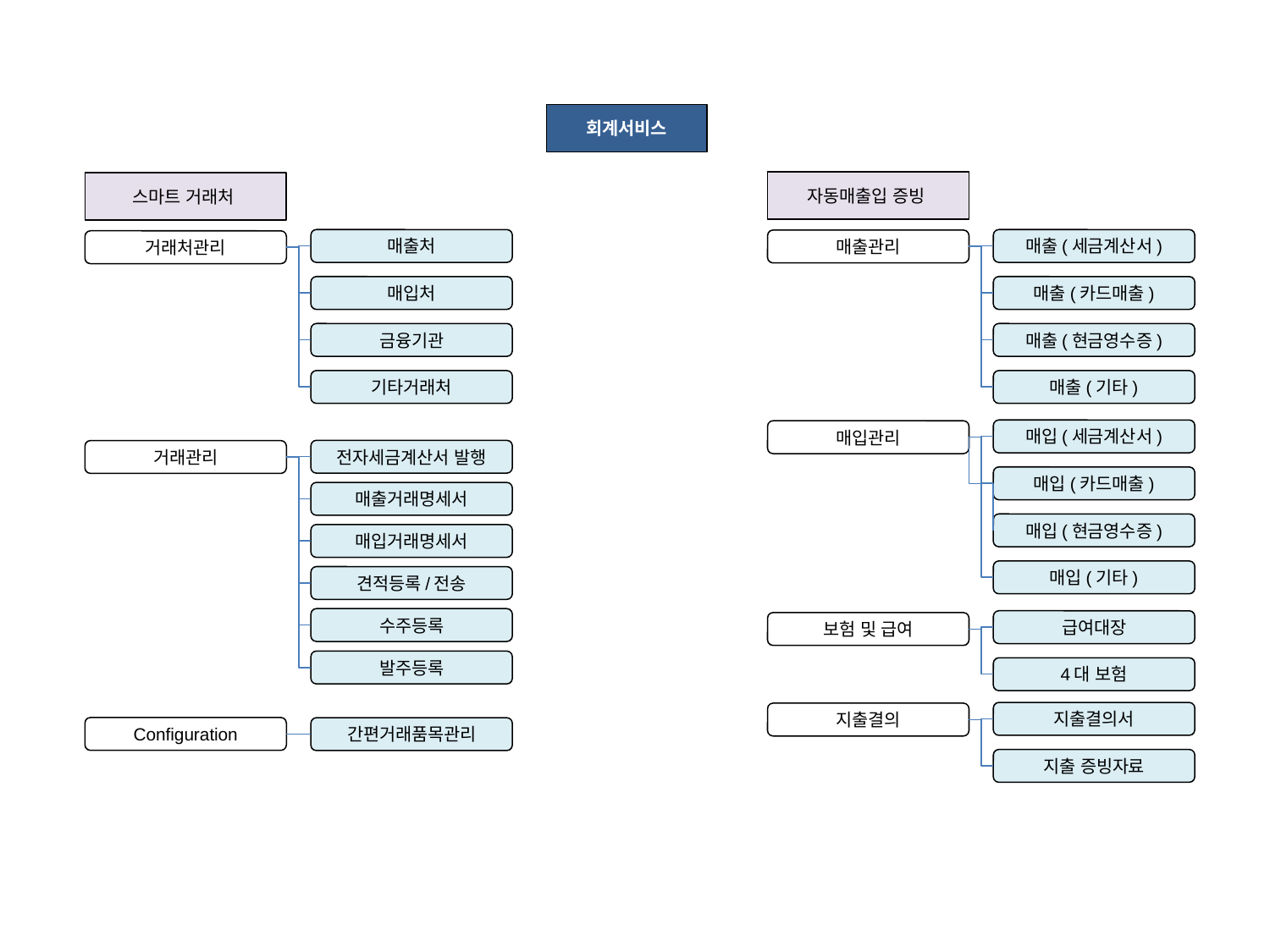

회계서비스
자동매출입 증빙
스마트 거래처
매출처
매출(세금계산서)
매출관리
거래처관리
매입처
매출(카드매출)
금융기관
매출(현금영수증)
기타거래처
매출(기타)
매입(세금계산서)
매입관리
전자세금계산서 발행
거래관리
매입(카드매출)
매출거래명세서
매입(현금영수증)
매입거래명세서
매입(기타)
견적등록/전송
수주등록
급여대장
보험 및 급여
발주등록
4대 보험
지출결의서
지출결의
Configuration
간편거래품목관리
지출 증빙자료